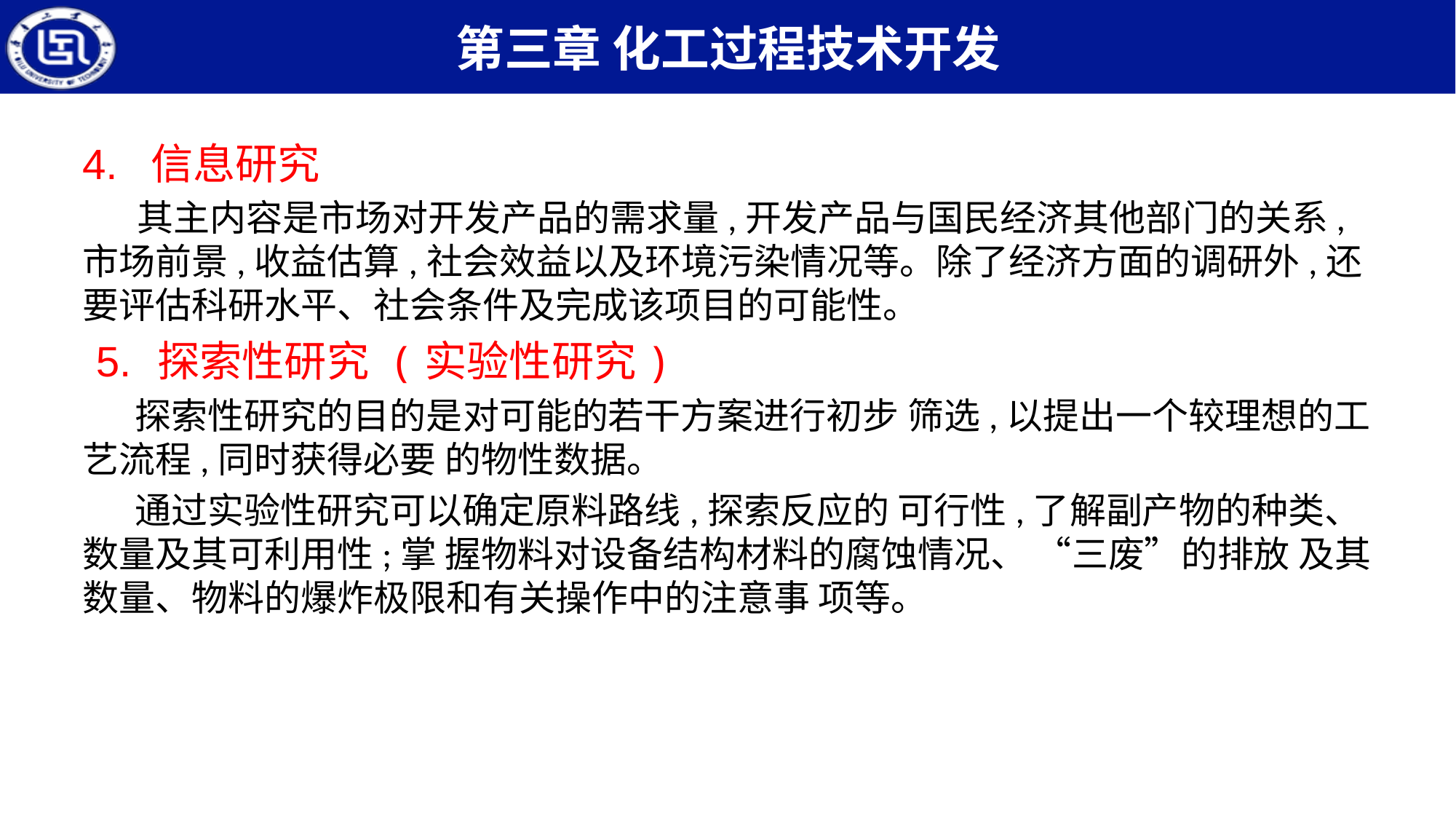

信息研究
其主内容是市场对开发产品的需求量,开发产品与国民经济其他部门的关系,市场前景,收益估算,社会效益以及环境污染情况等。除了经济方面的调研外,还要评估科研水平、社会条件及完成该项目的可能性。
探索性研究 (实验性研究)
探索性研究的目的是对可能的若干方案进行初步 筛选,以提出一个较理想的工艺流程,同时获得必要 的物性数据。
通过实验性研究可以确定原料路线,探索反应的 可行性,了解副产物的种类、数量及其可利用性;掌 握物料对设备结构材料的腐蚀情况、 “三废”的排放 及其数量、物料的爆炸极限和有关操作中的注意事 项等。